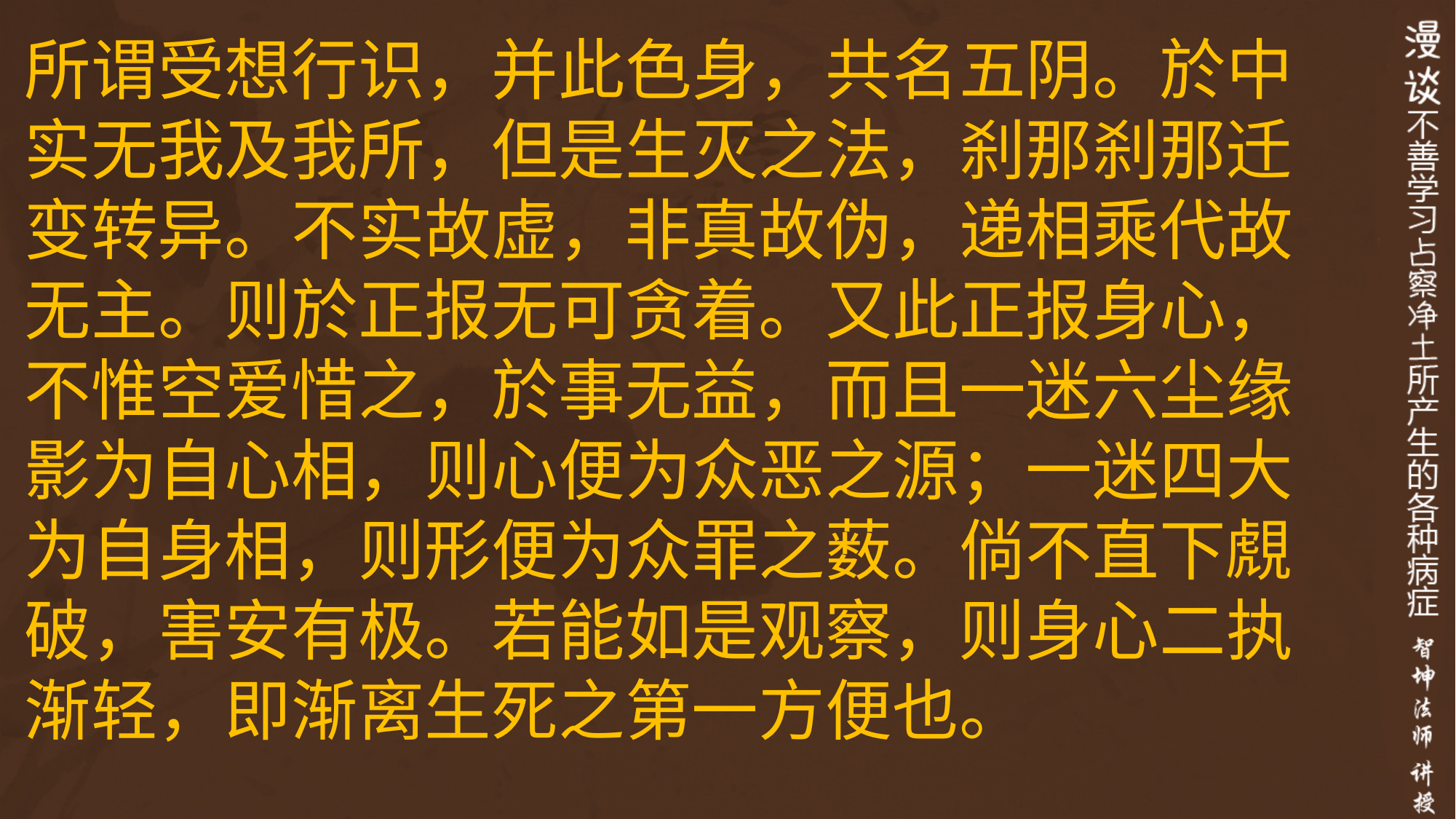

所谓受想行识，并此色身，共名五阴。於中实无我及我所，但是生灭之法，刹那刹那迁变转异。不实故虚，非真故伪，递相乘代故无主。则於正报无可贪着。又此正报身心，不惟空爱惜之，於事无益，而且一迷六尘缘影为自心相，则心便为众恶之源；一迷四大为自身相，则形便为众罪之薮。倘不直下覤破，害安有极。若能如是观察，则身心二执渐轻，即渐离生死之第一方便也。